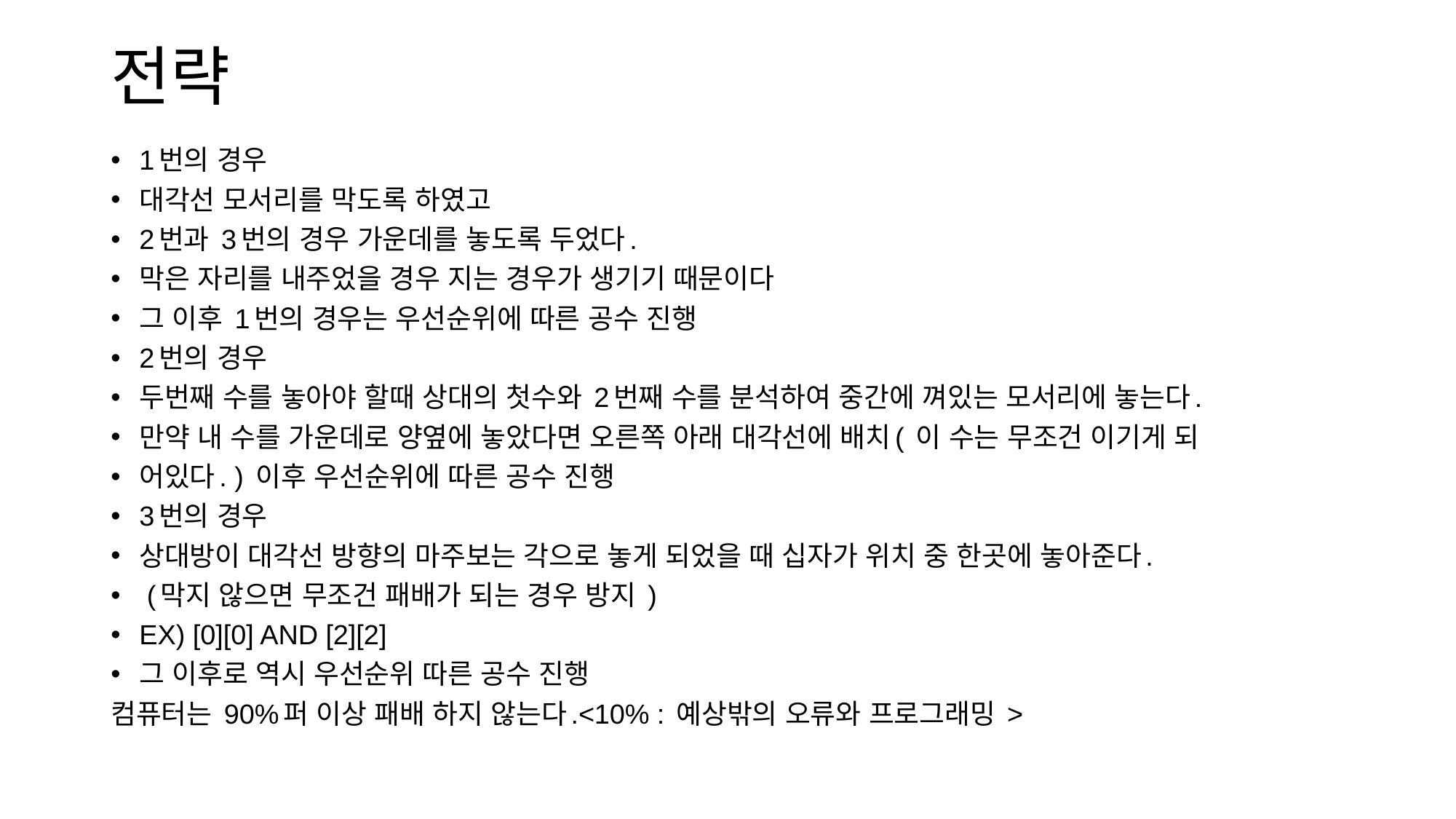

# 전략
1번의 경우
대각선 모서리를 막도록 하였고
2번과 3번의 경우 가운데를 놓도록 두었다.
막은 자리를 내주었을 경우 지는 경우가 생기기 때문이다
그 이후 1번의 경우는 우선순위에 따른 공수 진행
2번의 경우
두번째 수를 놓아야 할때 상대의 첫수와 2번째 수를 분석하여 중간에 껴있는 모서리에 놓는다.
만약 내 수를 가운데로 양옆에 놓았다면 오른쪽 아래 대각선에 배치( 이 수는 무조건 이기게 되
어있다. ) 이후 우선순위에 따른 공수 진행
3번의 경우
상대방이 대각선 방향의 마주보는 각으로 놓게 되었을 때 십자가 위치 중 한곳에 놓아준다.
 (막지 않으면 무조건 패배가 되는 경우 방지 )
EX) [0][0] AND [2][2]
그 이후로 역시 우선순위 따른 공수 진행
컴퓨터는 90%퍼 이상 패배 하지 않는다.<10% : 예상밖의 오류와 프로그래밍 >